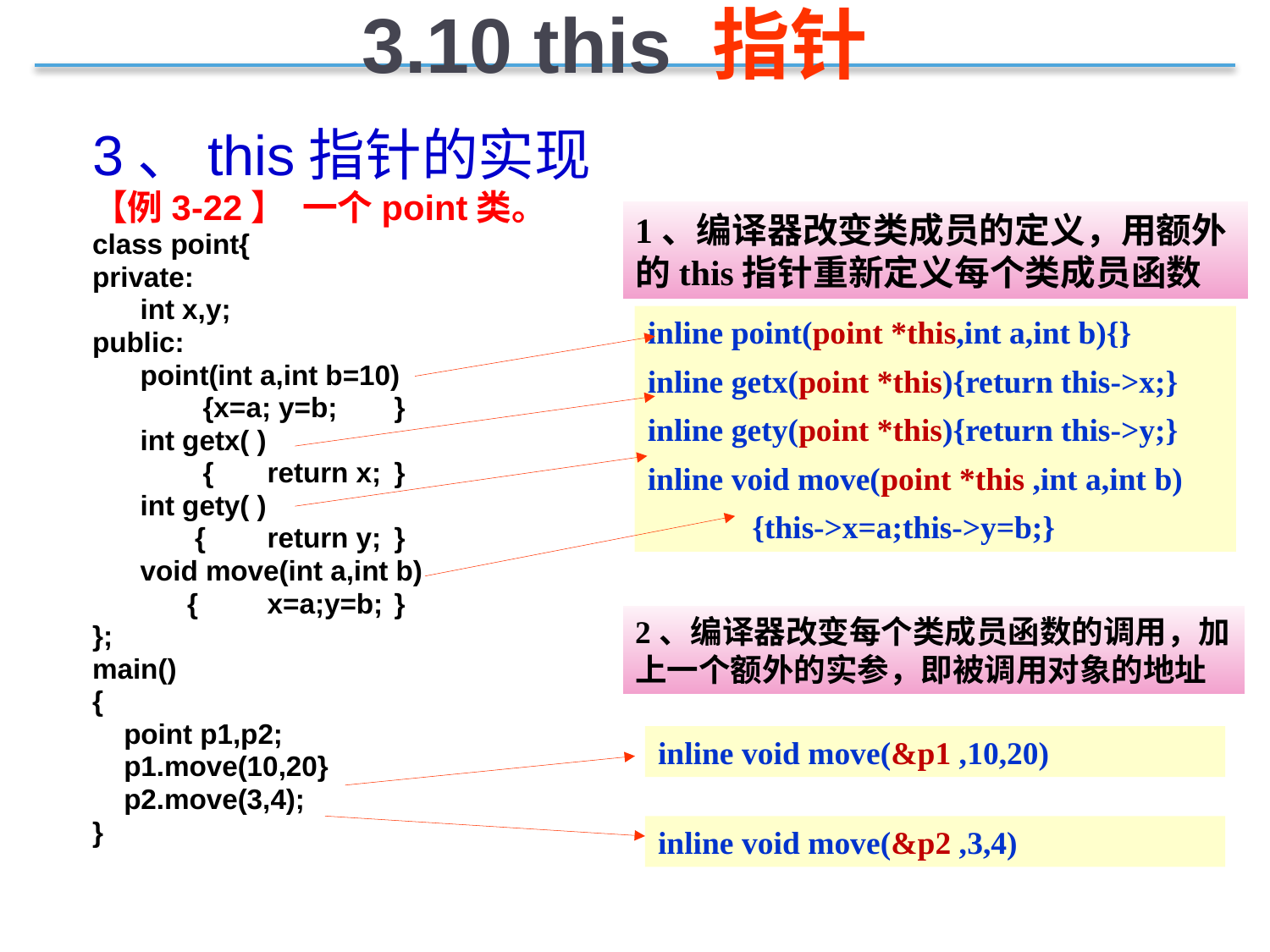

3.10 this 指针
3、this指针的实现
【例3-22】  一个point类。
class point{
private:
	int x,y;
public:
	point(int a,int b=10)
	        {x=a; y=b;	}
	int getx( )
	        {	return x;	}
	int gety( )
	       {	return y;	}
	void move(int a,int b)
	      {	x=a;y=b;	}
};
main()
{
    point p1,p2;
    p1.move(10,20}
    p2.move(3,4);
}
1、编译器改变类成员的定义，用额外的this指针重新定义每个类成员函数
inline point(point *this,int a,int b){}
inline getx(point *this){return this->x;}
inline gety(point *this){return this->y;}
inline void move(point *this ,int a,int b)
             {this->x=a;this->y=b;}

2、编译器改变每个类成员函数的调用，加上一个额外的实参，即被调用对象的地址
inline void move(&p1 ,10,20)

inline void move(&p2 ,3,4)